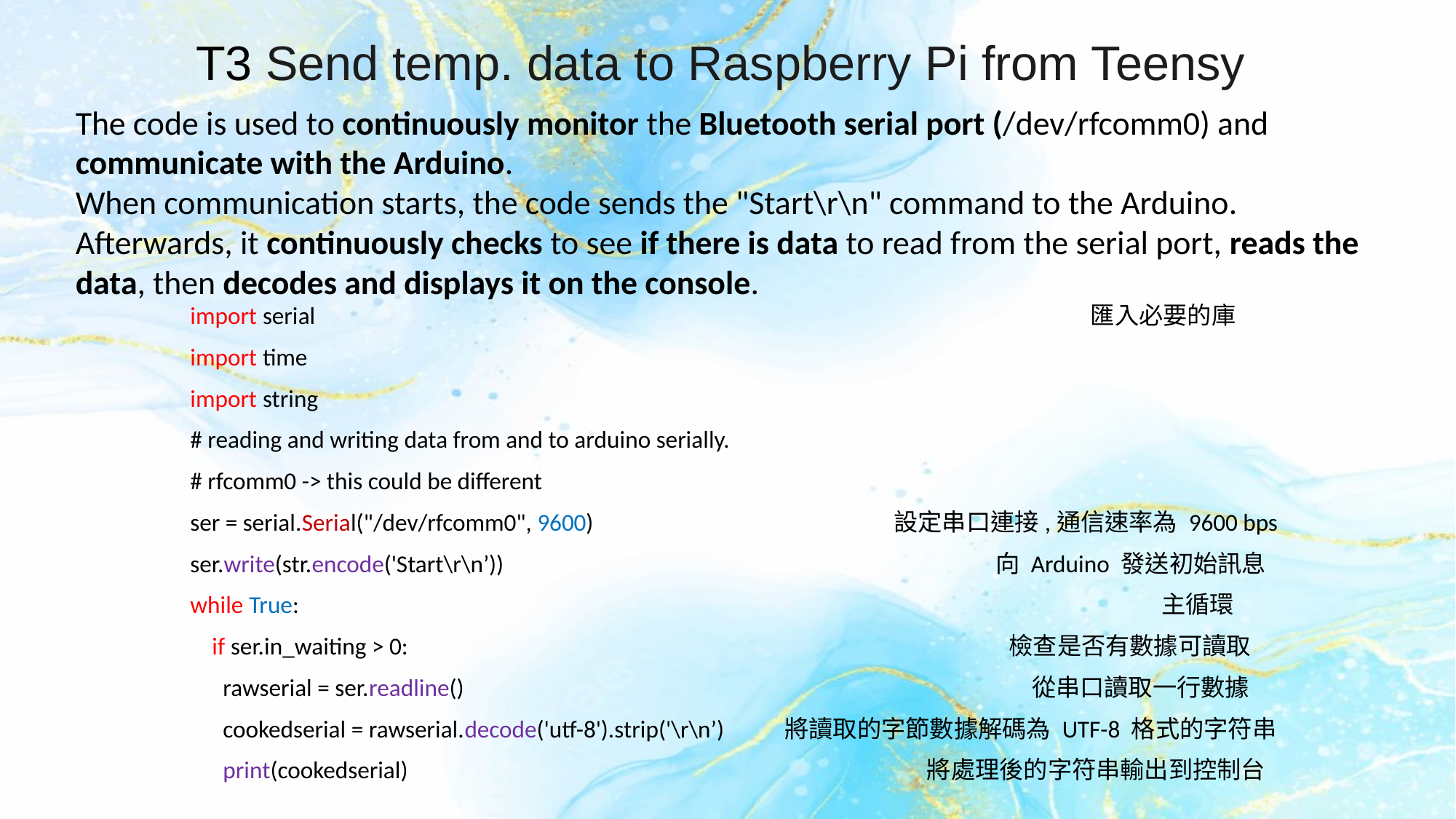

# T3 Send temp. data to Raspberry Pi from Teensy
The code is used to continuously monitor the Bluetooth serial port (/dev/rfcomm0) and communicate with the Arduino.
When communication starts, the code sends the "Start\r\n" command to the Arduino. Afterwards, it continuously checks to see if there is data to read from the serial port, reads the data, then decodes and displays it on the console.
import serial                                                                                                                                             匯入必要的庫
import time
import string
# reading and writing data from and to arduino serially.
# rfcomm0 -> this could be different
ser = serial.Serial("/dev/rfcomm0", 9600)                                                      設定串口連接,通信速率為 9600 bps
ser.write(str.encode('Start\r\n’))                                                                                         向 Arduino 發送初始訊息
while True:                                                                                                                                                             主循環
    if ser.in_waiting > 0:                                                                                                             檢查是否有數據可讀取
      rawserial = ser.readline()                                                                                                       從串口讀取一行數據
      cookedserial = rawserial.decode('utf-8').strip('\r\n’)          將讀取的字節數據解碼為 UTF-8 格式的字符串
      print(cookedserial)                                                                                              將處理後的字符串輸出到控制台